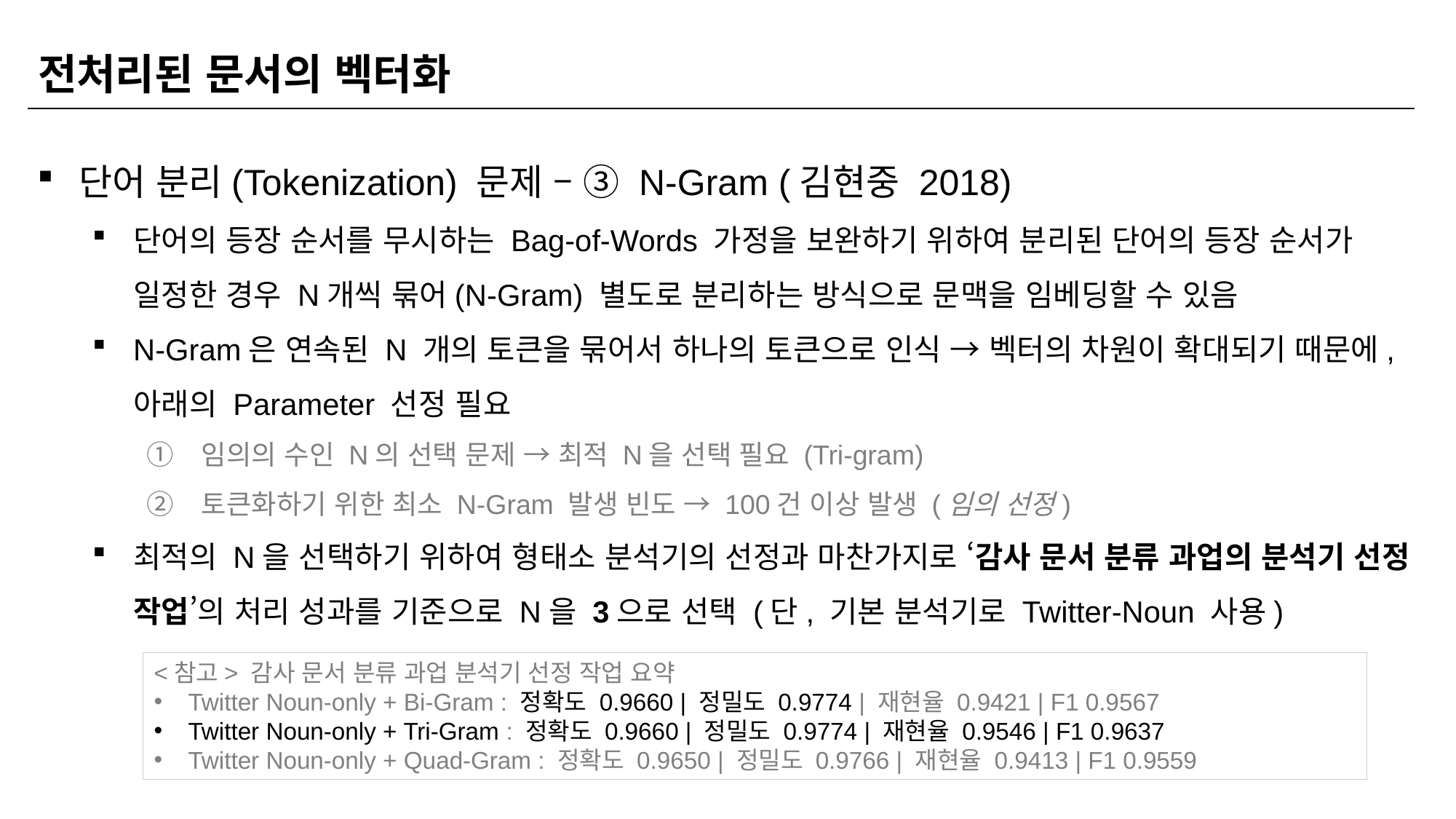

| 전처리된 문서의 벡터화 |
| --- |
단어 분리(Tokenization) 문제 – ③ N-Gram (김현중 2018)
단어의 등장 순서를 무시하는 Bag-of-Words 가정을 보완하기 위하여 분리된 단어의 등장 순서가 일정한 경우 N개씩 묶어(N-Gram) 별도로 분리하는 방식으로 문맥을 임베딩할 수 있음
N-Gram은 연속된 N 개의 토큰을 묶어서 하나의 토큰으로 인식 → 벡터의 차원이 확대되기 때문에, 아래의 Parameter 선정 필요
임의의 수인 N의 선택 문제 → 최적 N을 선택 필요 (Tri-gram)
토큰화하기 위한 최소 N-Gram 발생 빈도 → 100건 이상 발생 (임의 선정)
최적의 N을 선택하기 위하여 형태소 분석기의 선정과 마찬가지로 ‘감사 문서 분류 과업의 분석기 선정 작업’의 처리 성과를 기준으로 N을 3으로 선택 (단, 기본 분석기로 Twitter-Noun 사용)

<참고> 감사 문서 분류 과업 분석기 선정 작업 요약
Twitter Noun-only + Bi-Gram : 정확도 0.9660 | 정밀도 0.9774 | 재현율 0.9421 | F1 0.9567
Twitter Noun-only + Tri-Gram : 정확도 0.9660 | 정밀도 0.9774 | 재현율 0.9546 | F1 0.9637
Twitter Noun-only + Quad-Gram : 정확도 0.9650 | 정밀도 0.9766 | 재현율 0.9413 | F1 0.9559